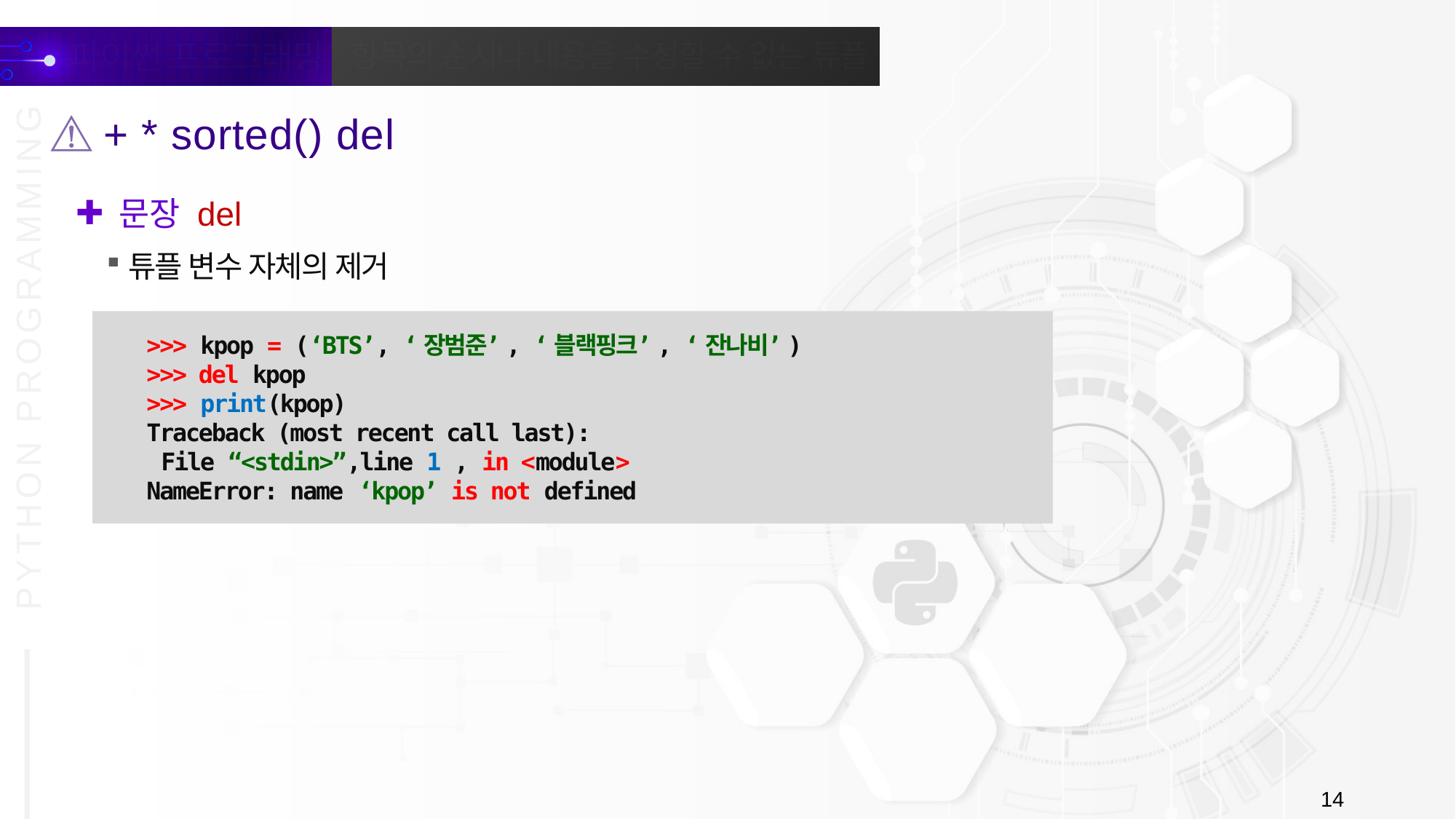

+ * sorted() del
문장 del
튜플 변수 자체의 제거
>>> kpop = (‘BTS’, ‘장범준’, ‘블랙핑크’, ‘잔나비’)
>>> del kpop
>>> print(kpop)
Traceback (most recent call last):
 File “<stdin>”,line 1 , in <module>
NameError: name ‘kpop’ is not defined
14